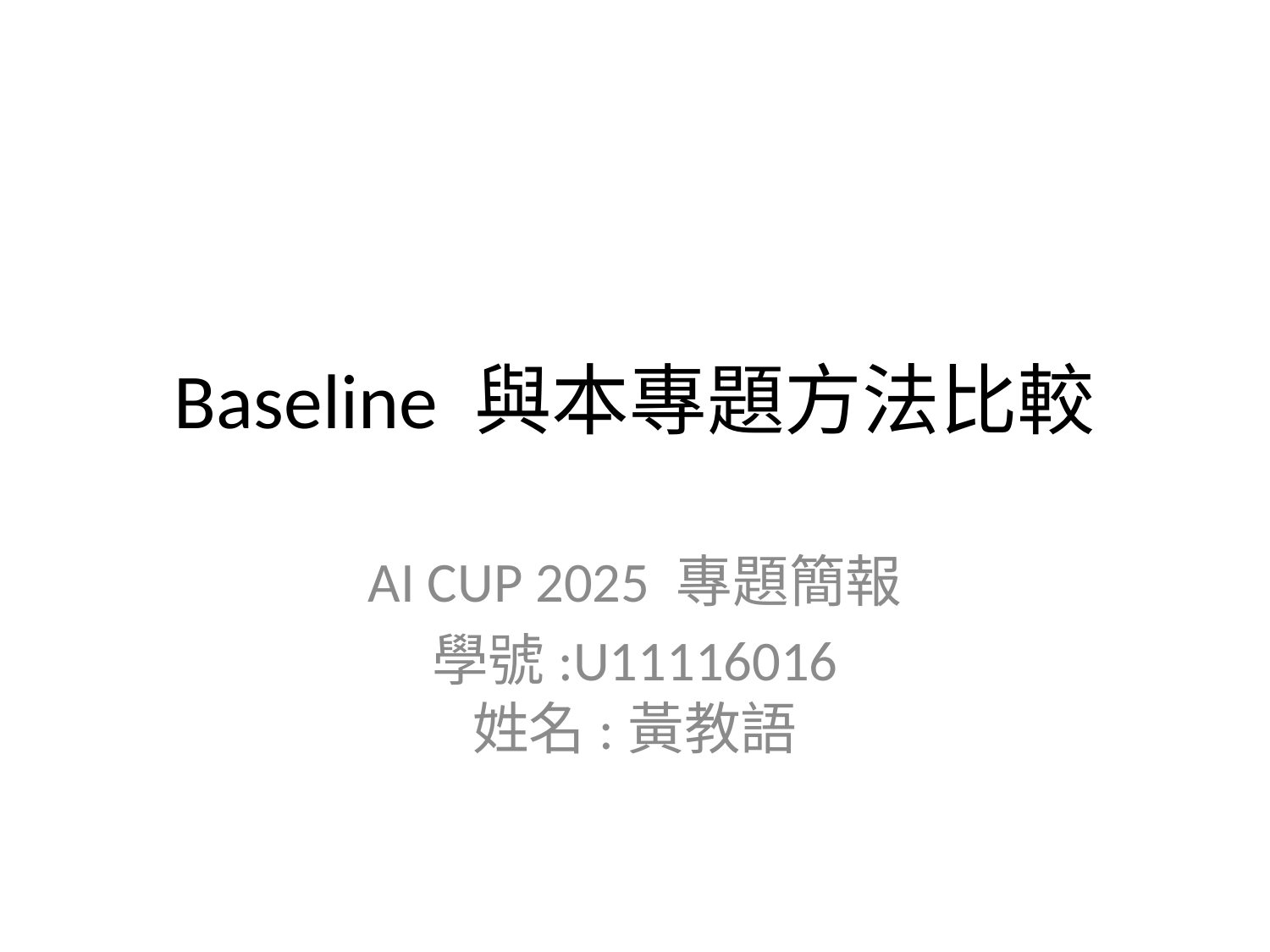

# Baseline 與本專題方法比較
AI CUP 2025 專題簡報
學號:U11116016
姓名:黃教語